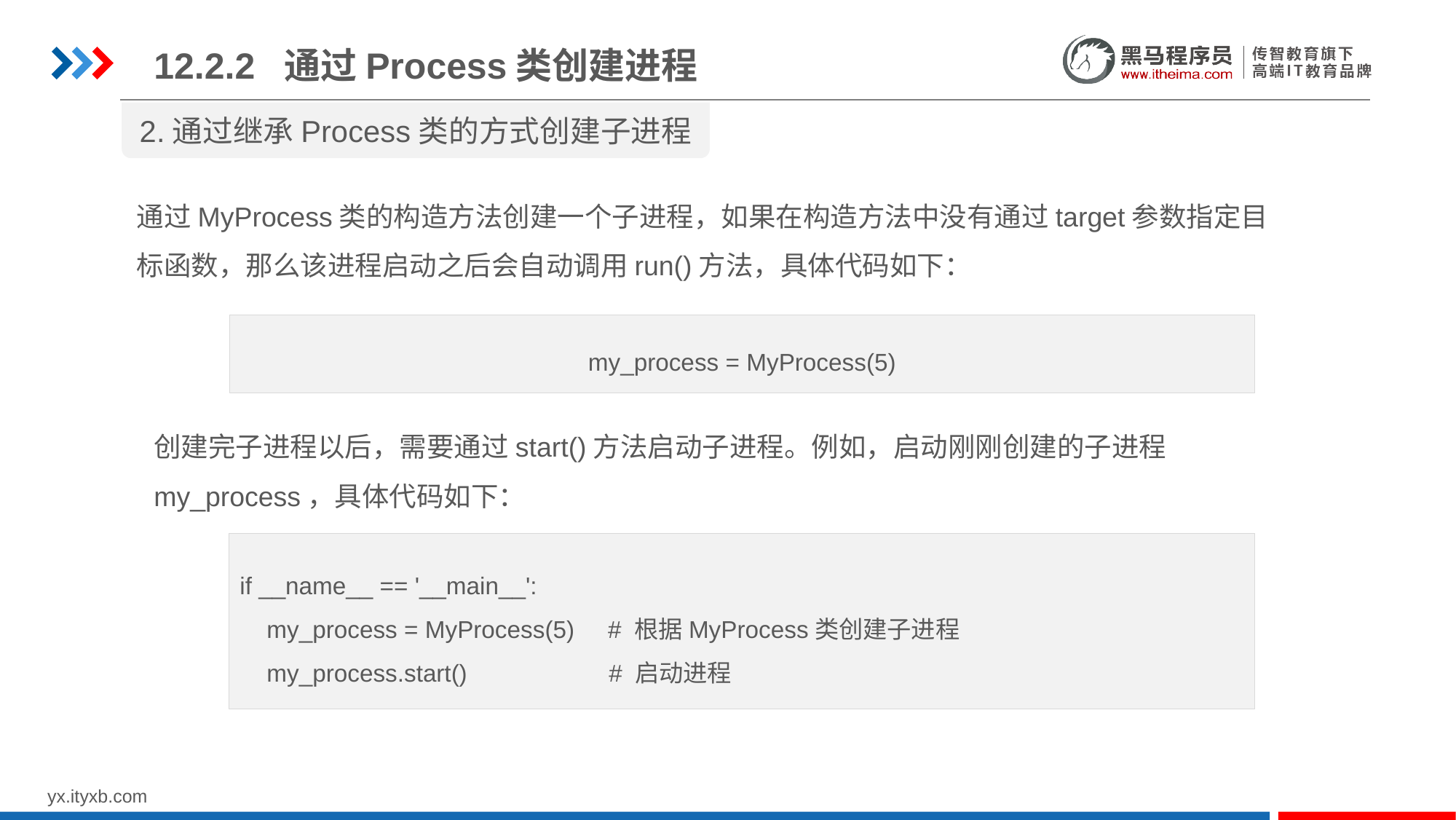

12.2.2  通过Process类创建进程

2.通过继承Process类的方式创建子进程
通过MyProcess类的构造方法创建一个子进程，如果在构造方法中没有通过target参数指定目标函数，那么该进程启动之后会自动调用run()方法，具体代码如下：
my_process = MyProcess(5)
创建完子进程以后，需要通过start()方法启动子进程。例如，启动刚刚创建的子进程my_process，具体代码如下：
if __name__ == '__main__':
    my_process = MyProcess(5)     # 根据MyProcess类创建子进程
    my_process.start()                     # 启动进程